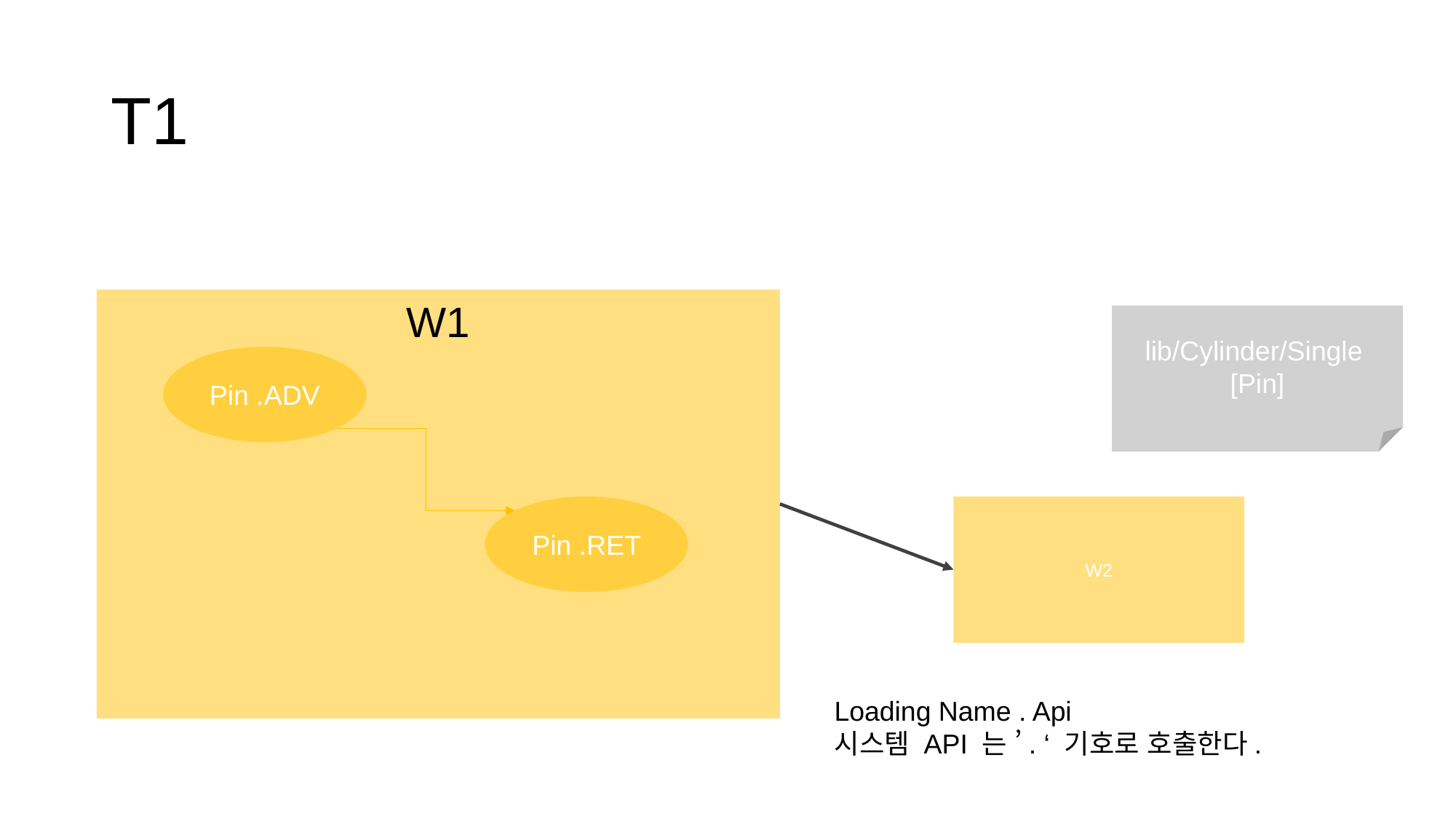

# T1
W1
Pin .ADV
Pin .RET
lib/Cylinder/Single
[Pin]
W2
Loading Name . Api
시스템 API 는 ’. ‘ 기호로 호출한다.